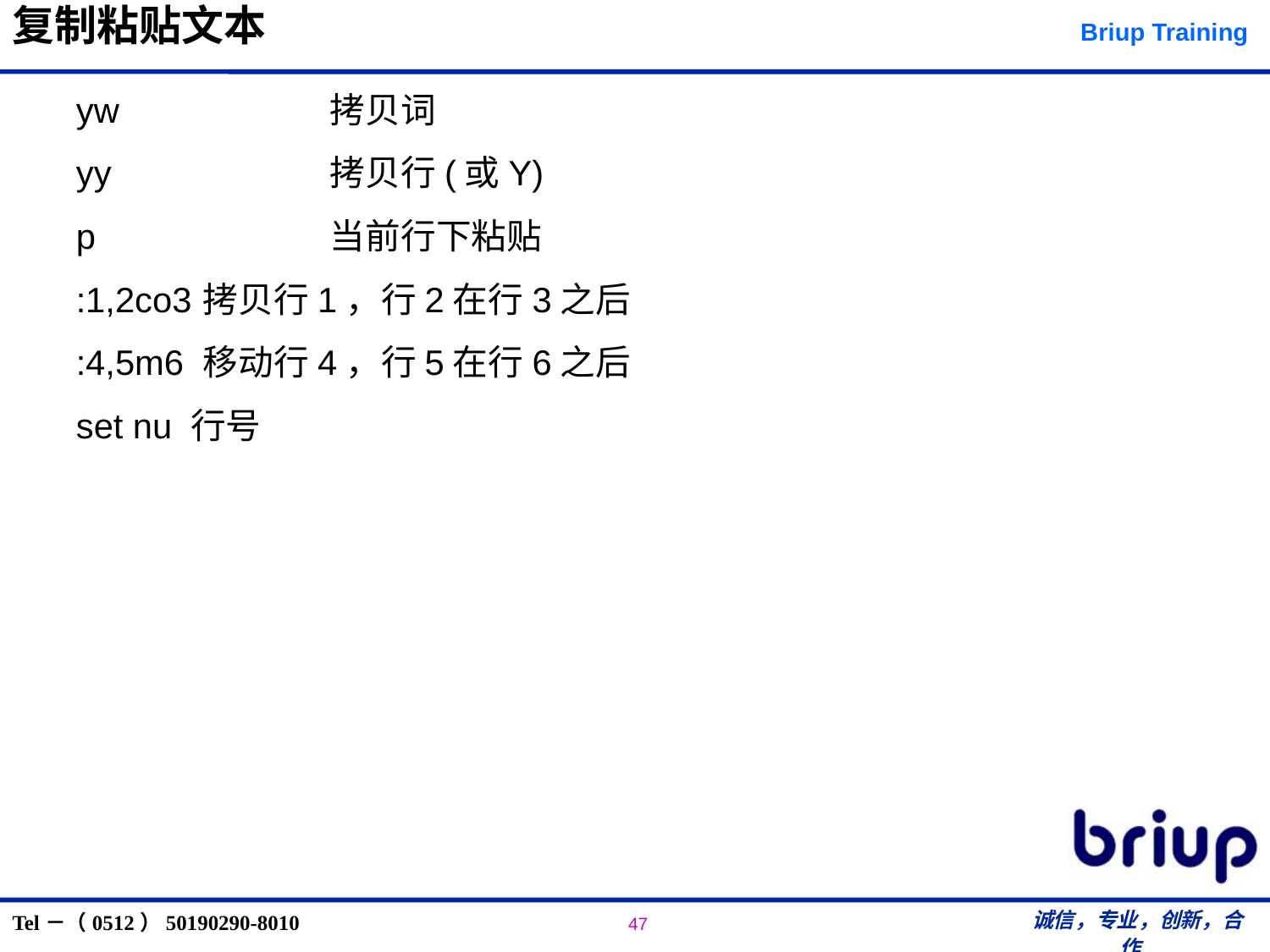

# 复制粘贴文本
yw 		拷贝词
yy 		拷贝行(或Y)
p		当前行下粘贴
:1,2co3	拷贝行1，行2在行3之后
:4,5m6	移动行4，行5在行6之后
set nu 行号